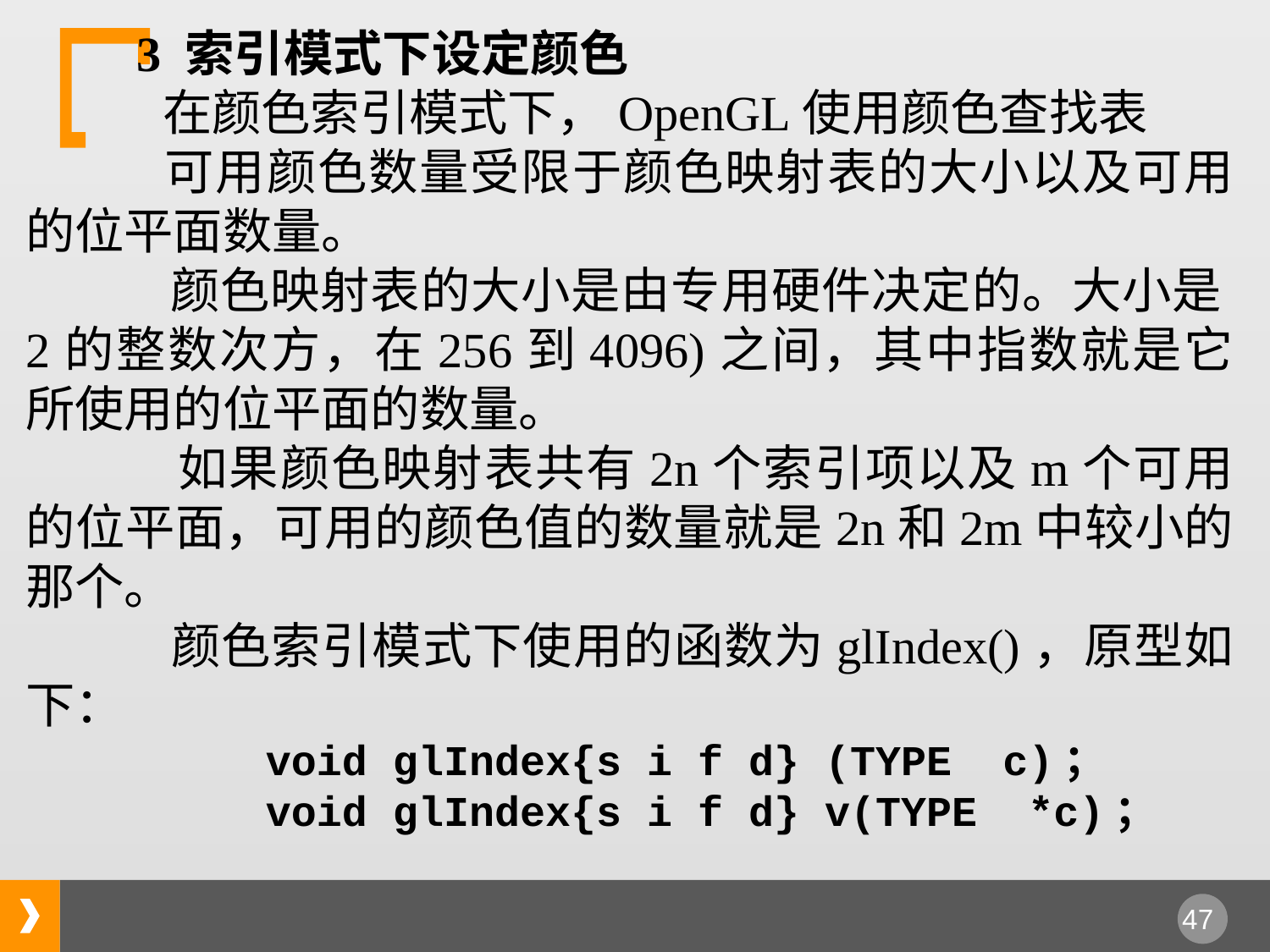

3 索引模式下设定颜色
        在颜色索引模式下，OpenGL使用颜色查找表
       可用颜色数量受限于颜色映射表的大小以及可用的位平面数量。
        颜色映射表的大小是由专用硬件决定的。大小是2的整数次方，在256到4096)之间，其中指数就是它所使用的位平面的数量。
        如果颜色映射表共有2n个索引项以及m个可用的位平面，可用的颜色值的数量就是2n和2m中较小的那个。
        颜色索引模式下使用的函数为glIndex()，原型如下：
        void glIndex{s i f d} (TYPE  c)；
        void glIndex{s i f d} v(TYPE  *c)；